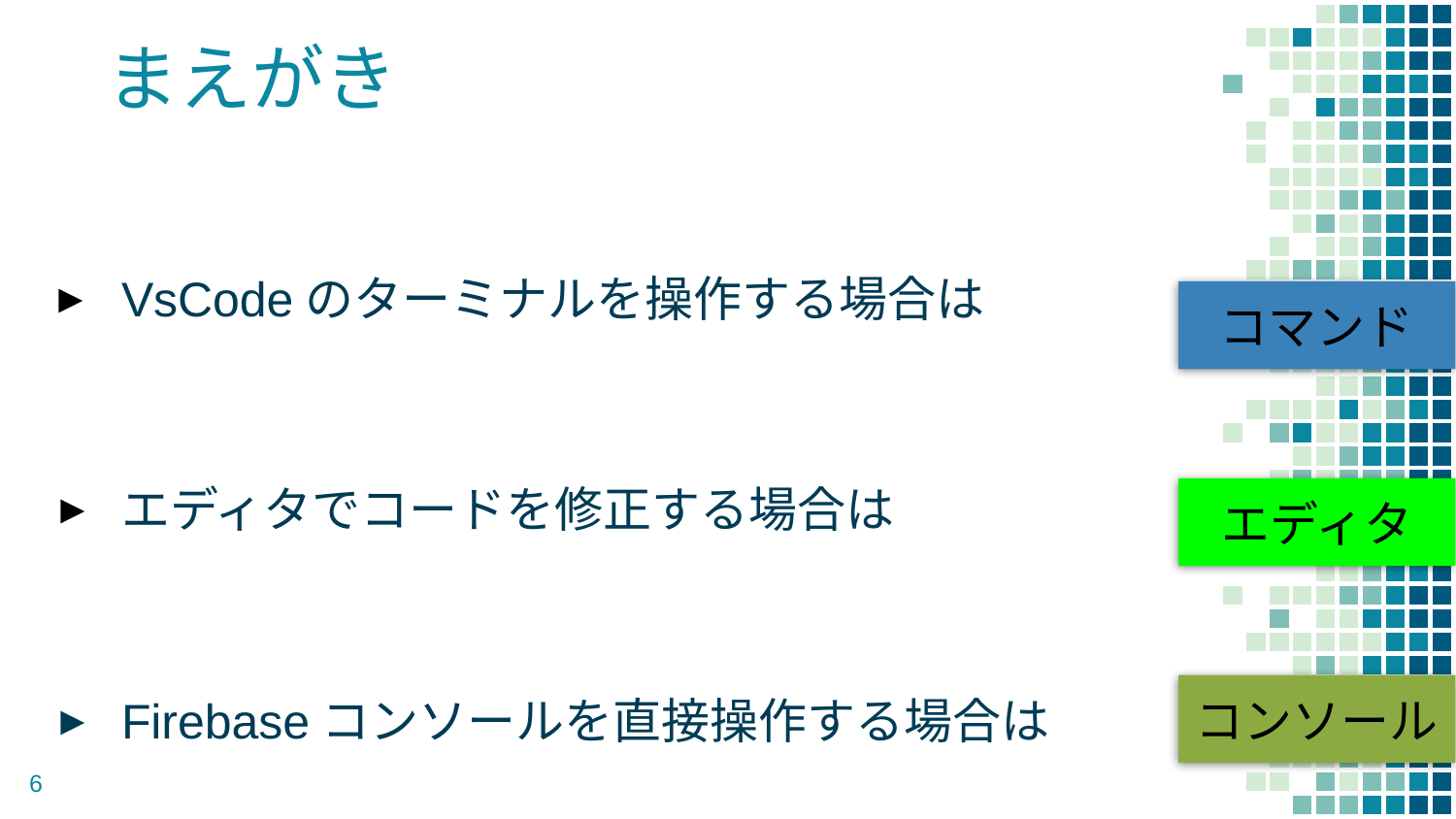

# まえがき
VsCodeのターミナルを操作する場合は

エディタでコードを修正する場合は

Firebaseコンソールを直接操作する場合は
コマンド
エディタ
コンソール
6